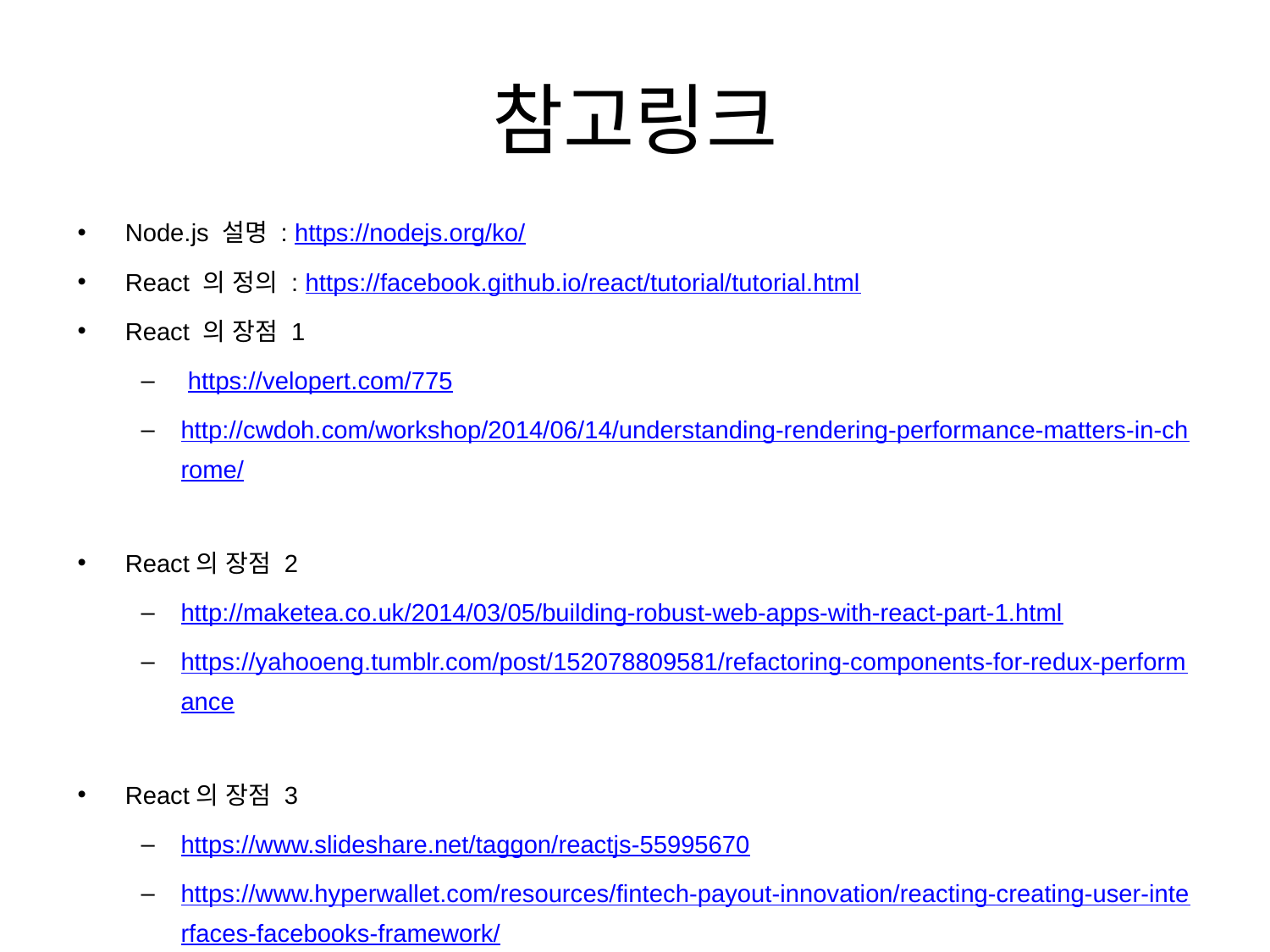

# 참고링크
Node.js 설명 : https://nodejs.org/ko/
React 의 정의 : https://facebook.github.io/react/tutorial/tutorial.html
React 의 장점 1
 https://velopert.com/775
http://cwdoh.com/workshop/2014/06/14/understanding-rendering-performance-matters-in-chrome/
React의 장점 2
http://maketea.co.uk/2014/03/05/building-robust-web-apps-with-react-part-1.html
https://yahooeng.tumblr.com/post/152078809581/refactoring-components-for-redux-performance
React의 장점 3
https://www.slideshare.net/taggon/reactjs-55995670
https://www.hyperwallet.com/resources/fintech-payout-innovation/reacting-creating-user-interfaces-facebooks-framework/